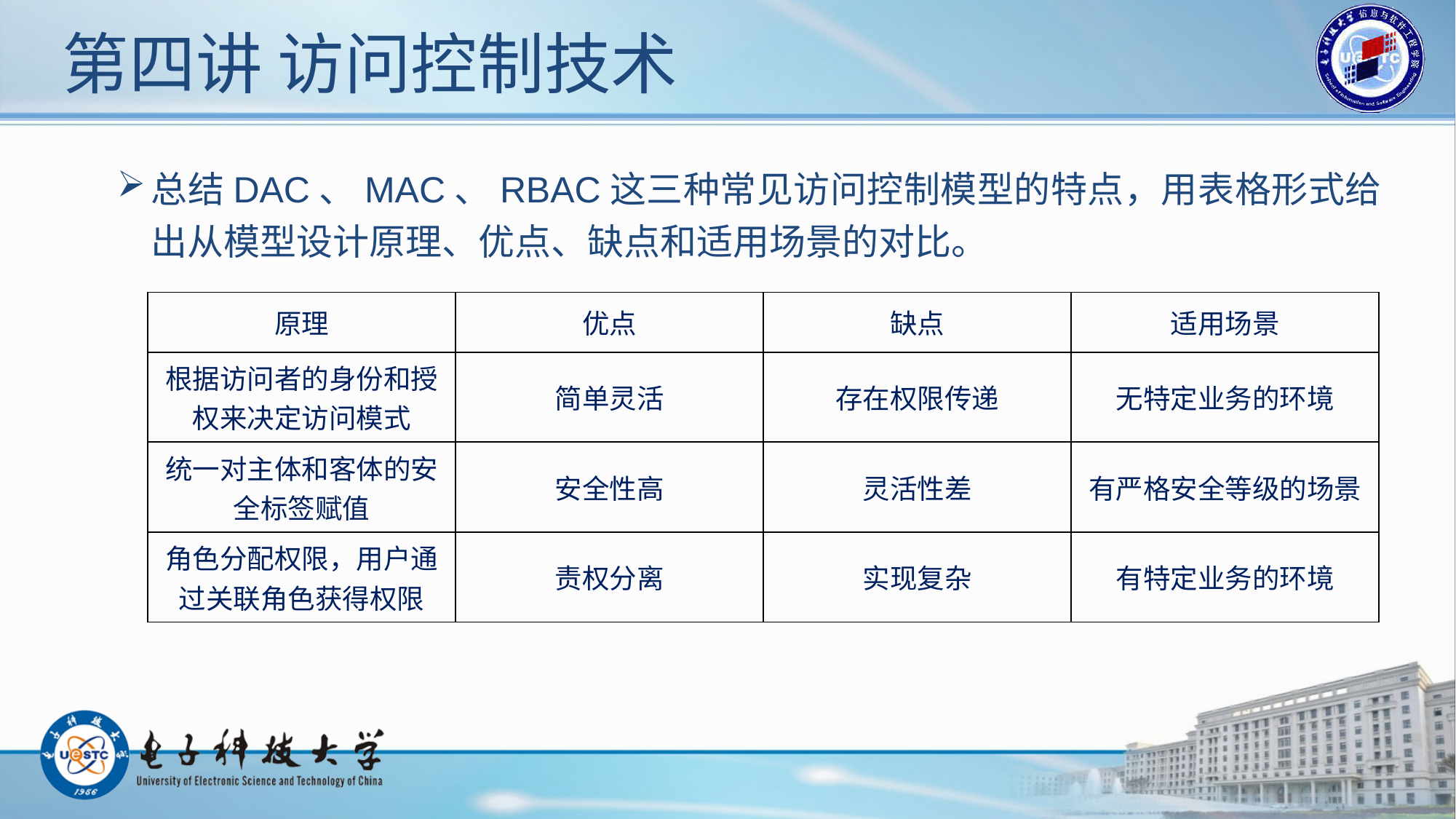

# 第四讲 访问控制技术
总结DAC、MAC、RBAC这三种常见访问控制模型的特点，用表格形式给出从模型设计原理、优点、缺点和适用场景的对比。
| 原理 | 优点 | 缺点 | 适用场景 |
| --- | --- | --- | --- |
| 根据访问者的身份和授权来决定访问模式 | 简单灵活 | 存在权限传递 | 无特定业务的环境 |
| 统一对主体和客体的安全标签赋值 | 安全性高 | 灵活性差 | 有严格安全等级的场景 |
| 角色分配权限，用户通过关联角色获得权限 | 责权分离 | 实现复杂 | 有特定业务的环境 |